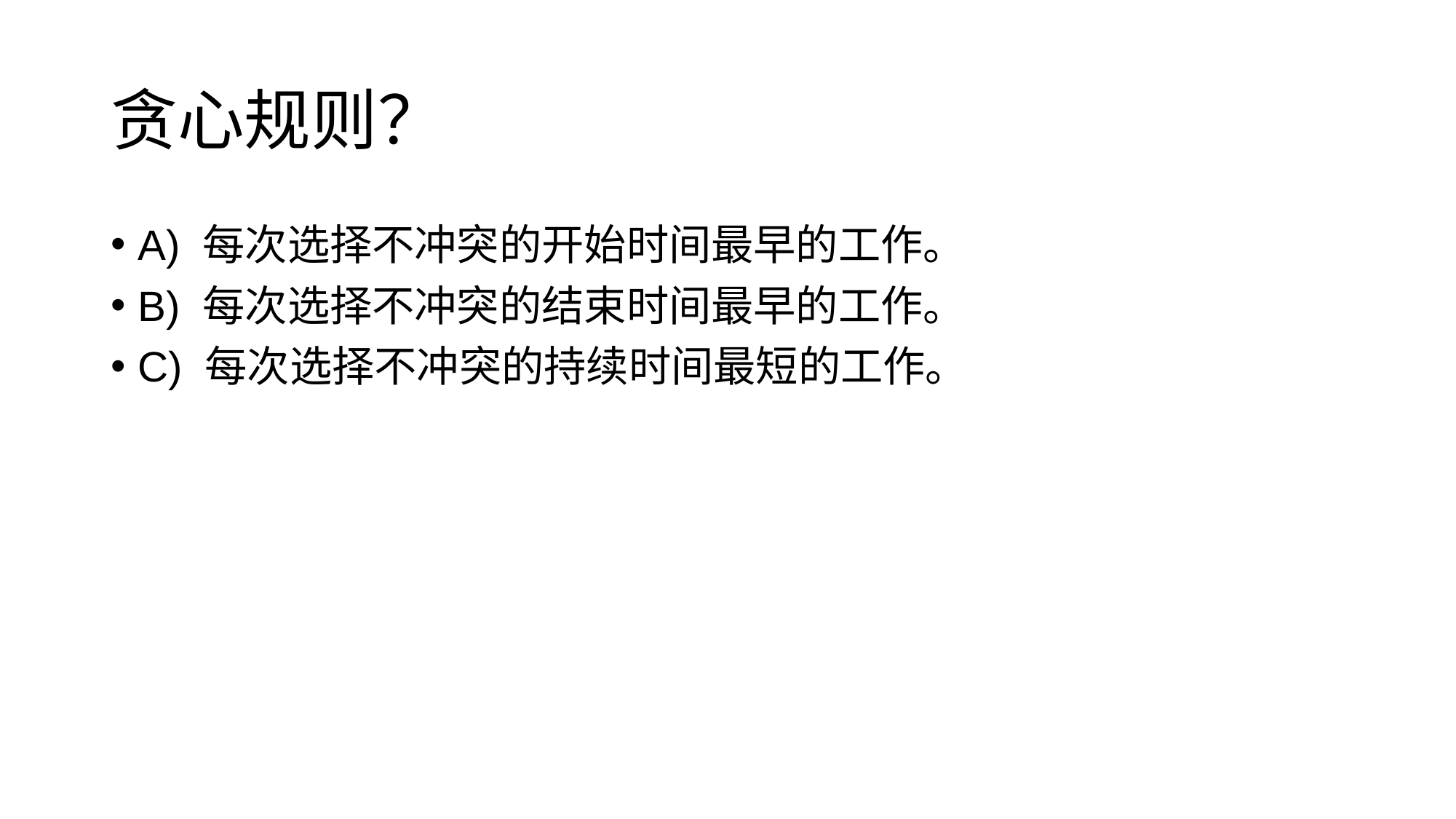

# 贪心规则？
A) 每次选择不冲突的开始时间最早的工作。
B) 每次选择不冲突的结束时间最早的工作。
C) 每次选择不冲突的持续时间最短的工作。